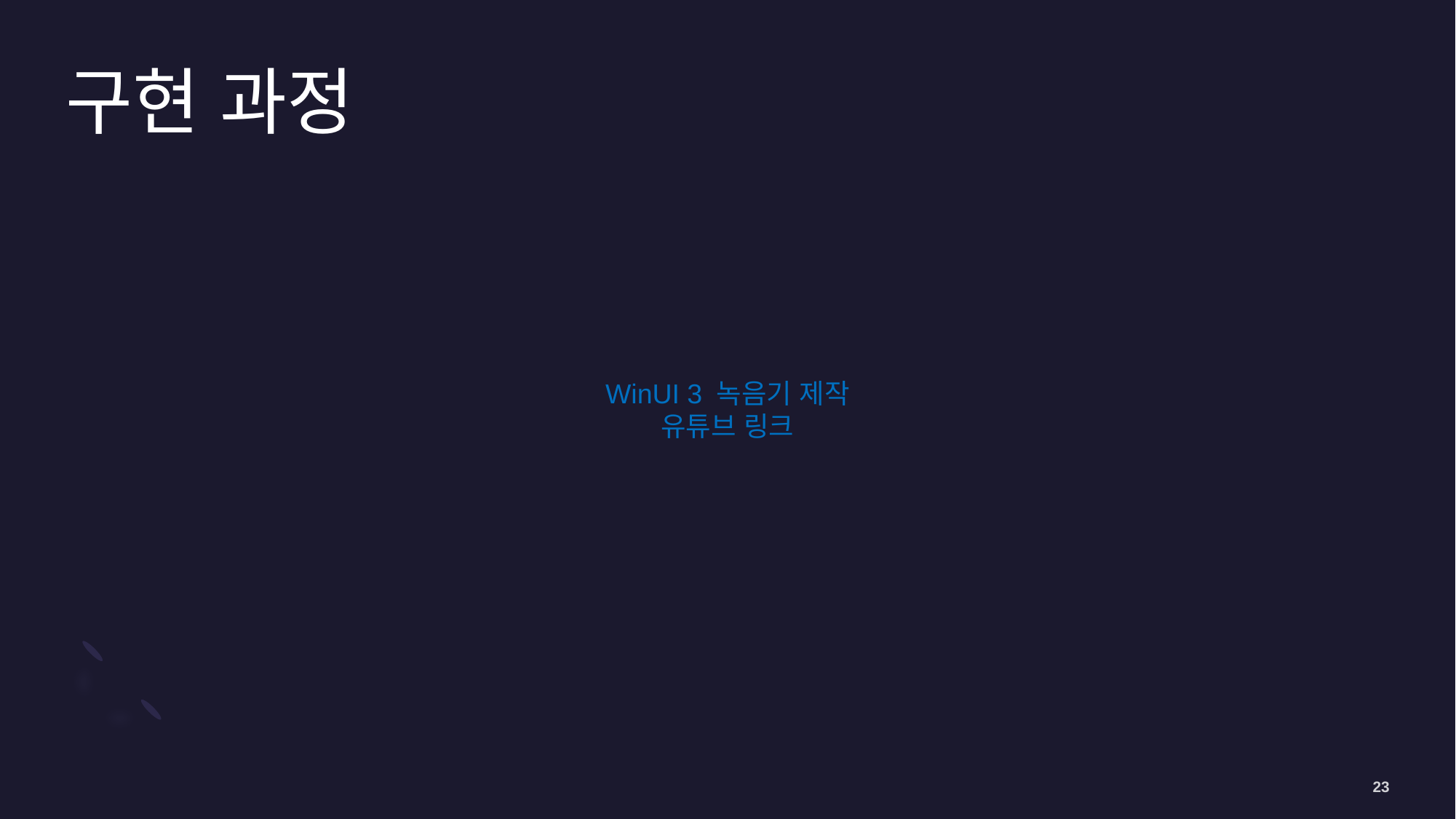

# 구현 과정
WinUI 3 녹음기 제작
유튜브 링크
23